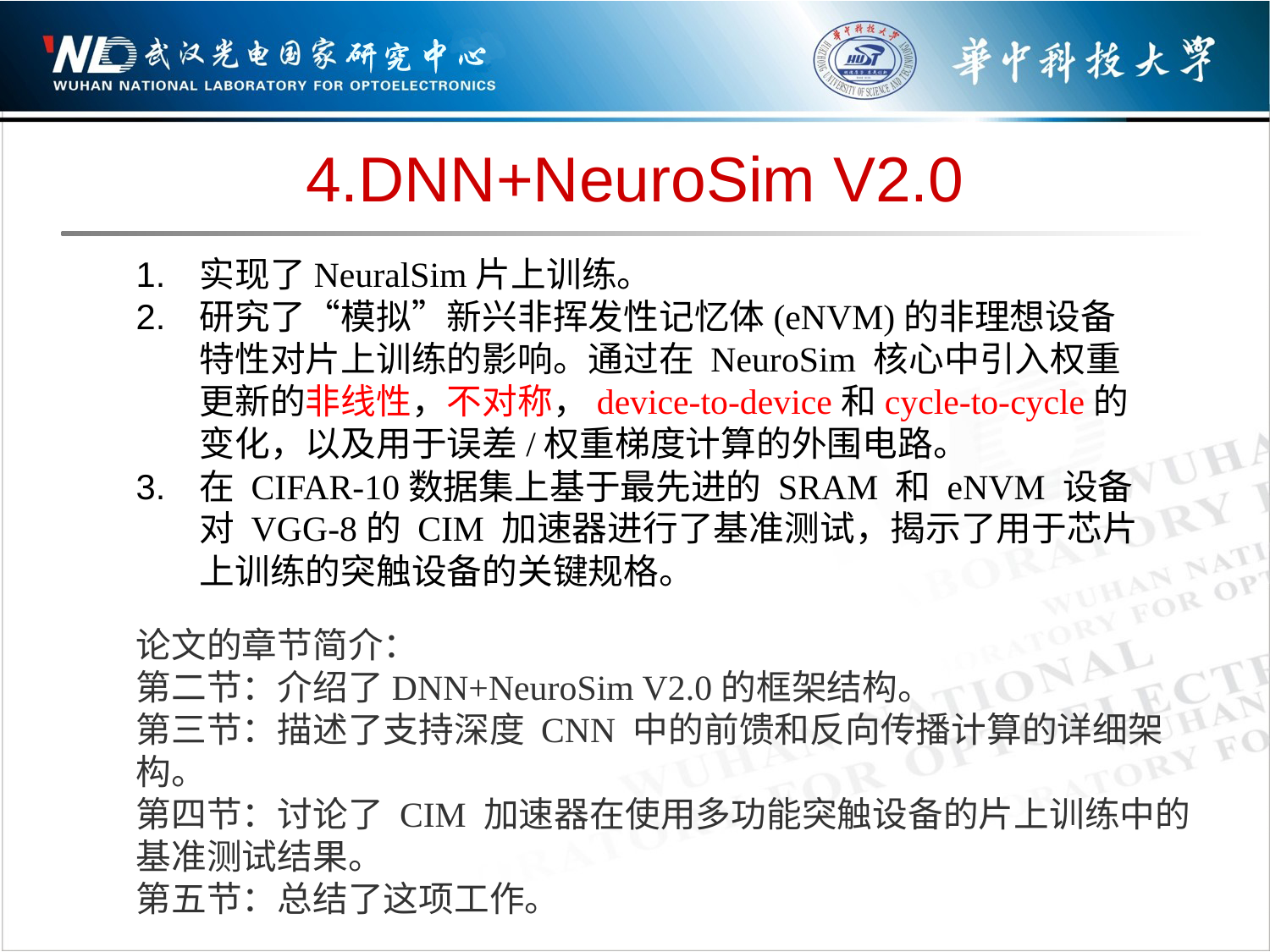

# 4.DNN+NeuroSim V2.0
实现了NeuralSim片上训练。
研究了“模拟”新兴非挥发性记忆体(eNVM)的非理想设备特性对片上训练的影响。通过在 NeuroSim 核心中引入权重更新的非线性，不对称，device-to-device和cycle-to-cycle的变化，以及用于误差/权重梯度计算的外围电路。
在 CIFAR-10数据集上基于最先进的 SRAM 和 eNVM 设备对 VGG-8的 CIM 加速器进行了基准测试，揭示了用于芯片上训练的突触设备的关键规格。
论文的章节简介：
第二节：介绍了DNN+NeuroSim V2.0的框架结构。
第三节：描述了⽀持深度 CNN 中的前馈和反向传播计算的详细架构。
第四节：讨论了 CIM 加速器在使用多功能突触设备的片上训练中的基准测试结果。
第五节：总结了这项工作。